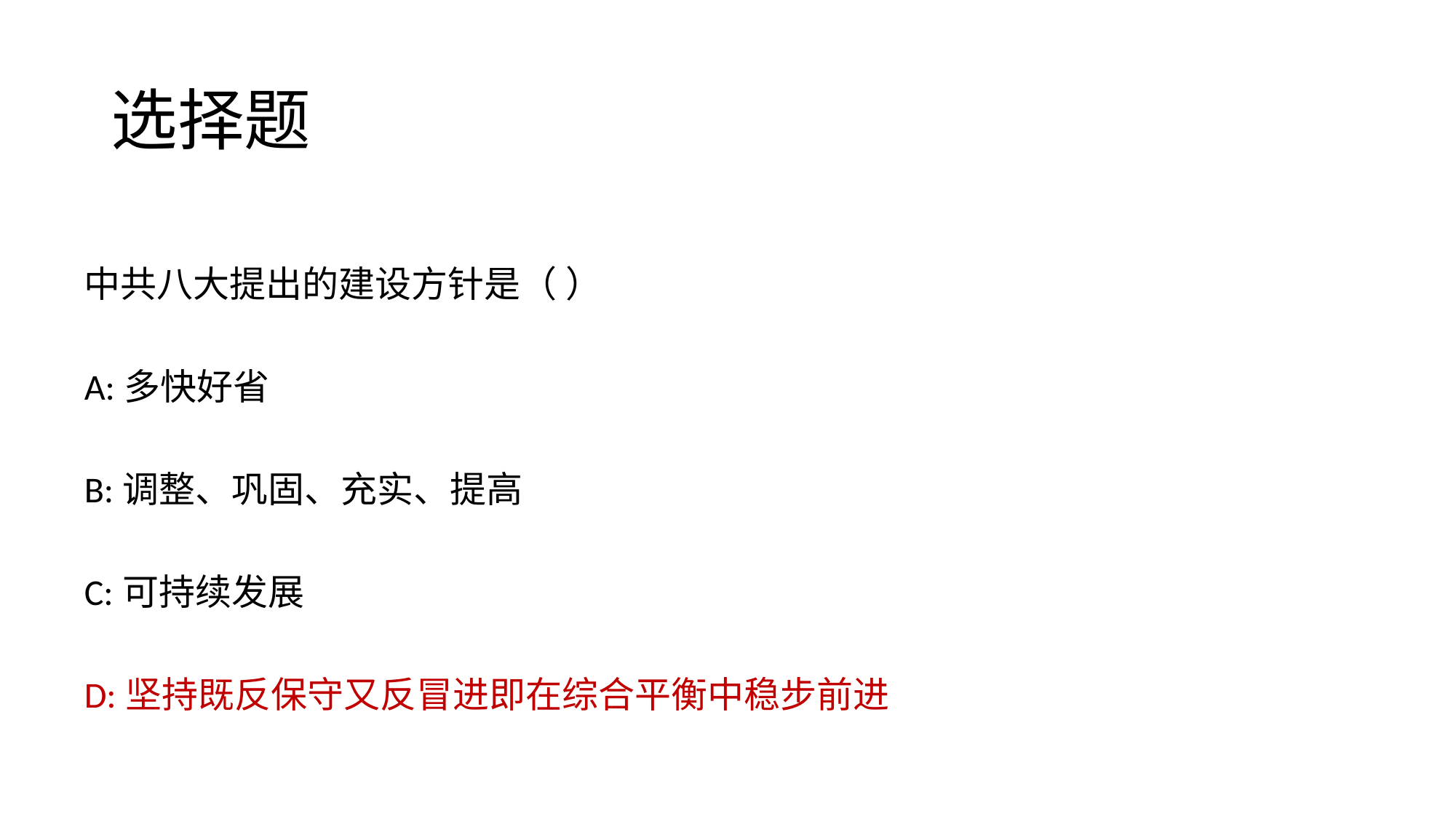

# 选择题
中共八大提出的建设方针是（ ）
A:多快好省
B:调整、巩固、充实、提高
C:可持续发展
D:坚持既反保守又反冒进即在综合平衡中稳步前进